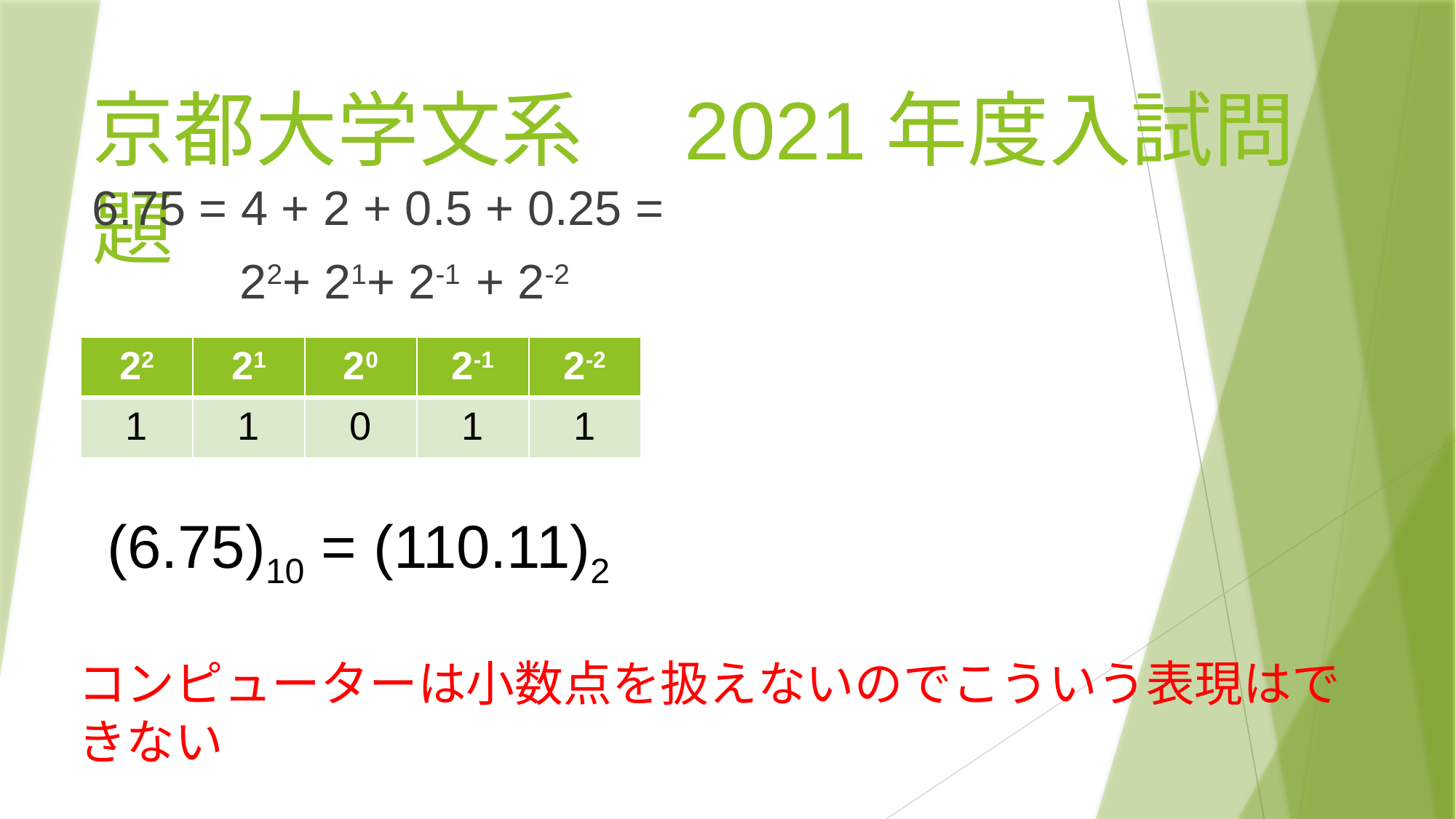

# 京都大学文系　2021年度入試問題
6.75 = 4 + 2 + 0.5 + 0.25 =
           22+ 21+ 2-1  + 2-2

| 22 | 21 | 20 | 2-1 | 2-2 |
| --- | --- | --- | --- | --- |
| 1 | 1 | 0 | 1 | 1 |
(6.75)10 = (110.11)2
コンピューターは小数点を扱えないのでこういう表現はできない